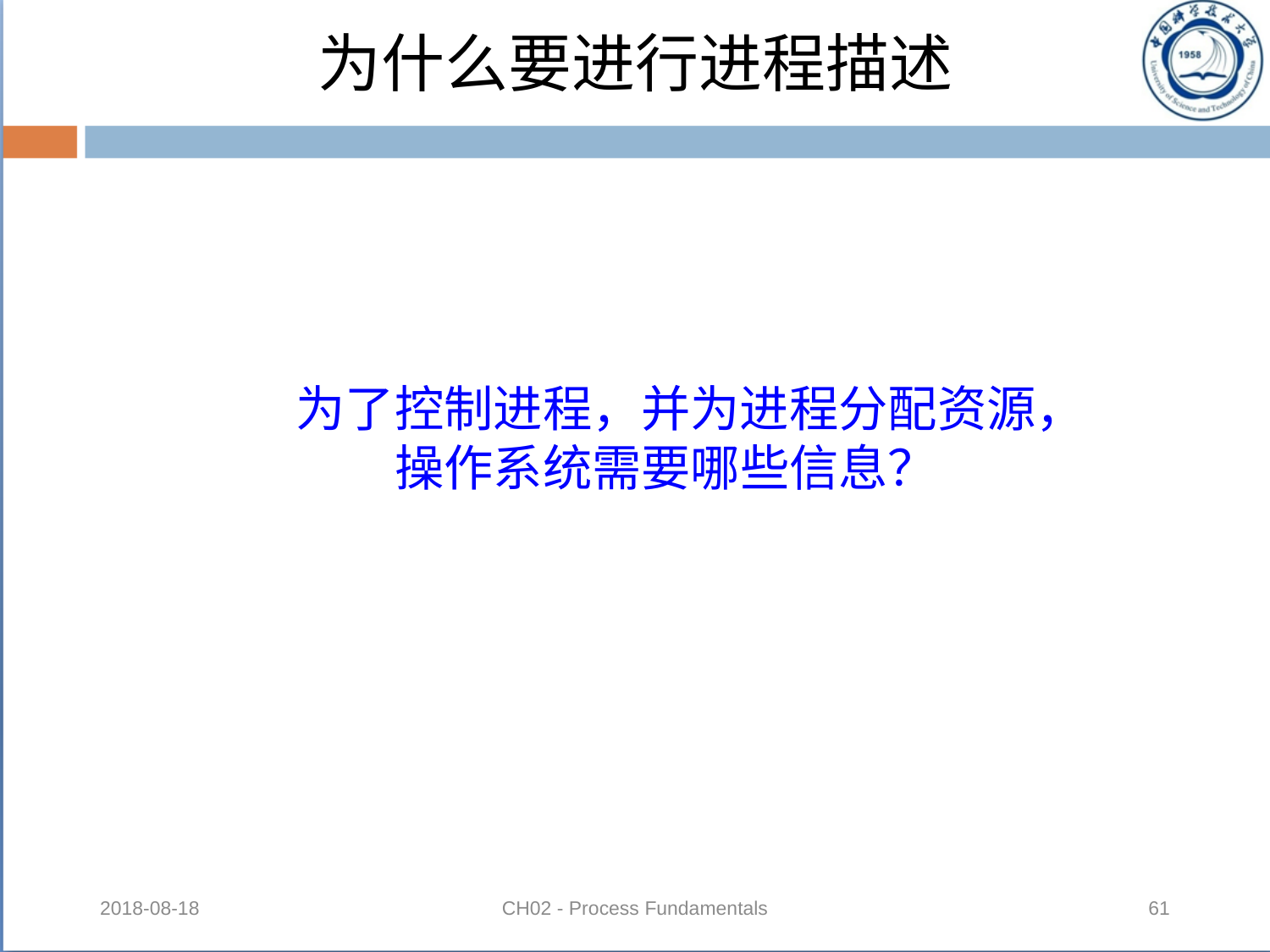

# 为什么要进行进程描述
为了控制进程，并为进程分配资源，操作系统需要哪些信息？
2018-08-18
CH02 - Process Fundamentals
61